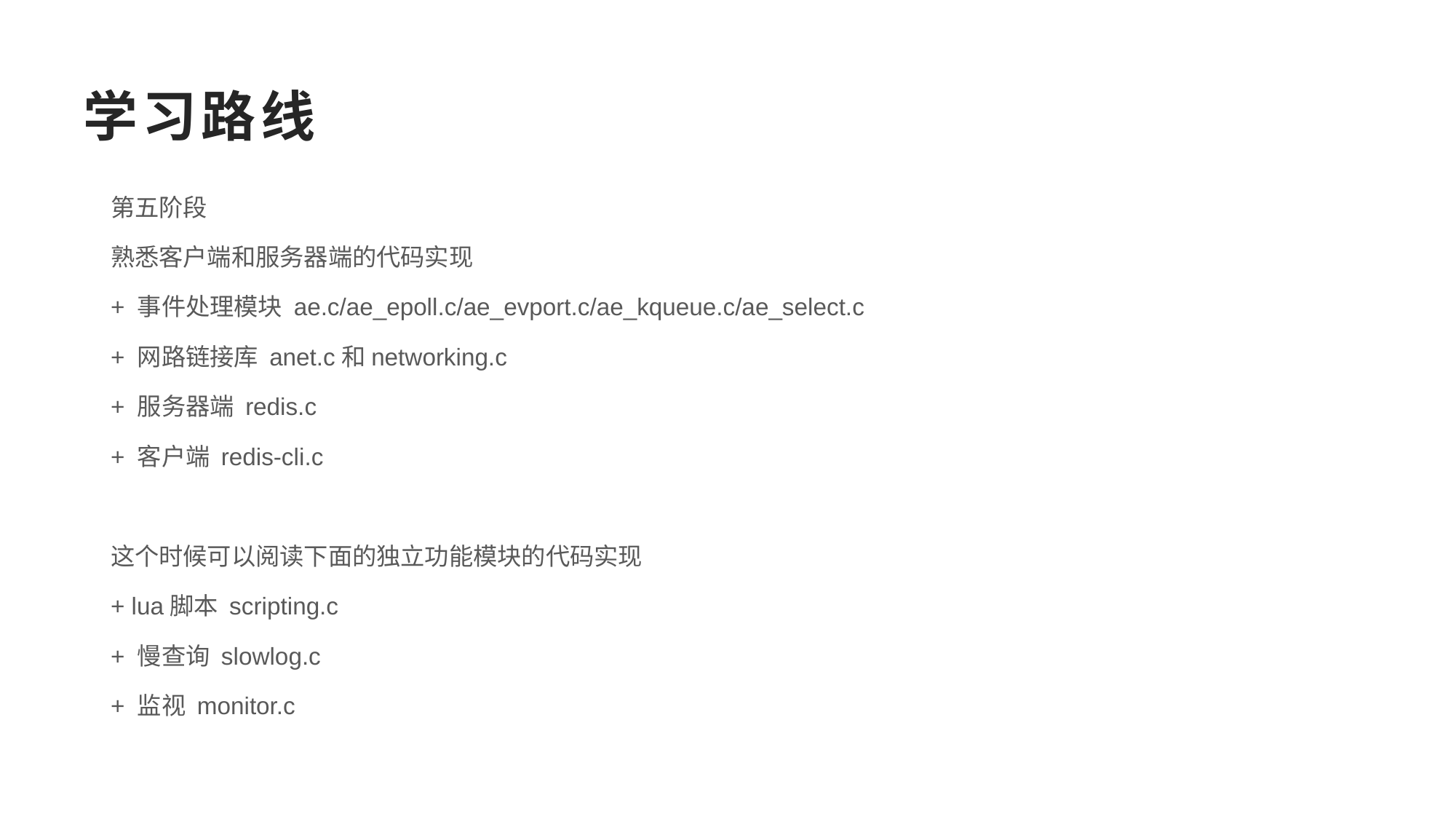

学习路线
第五阶段
熟悉客户端和服务器端的代码实现
+ 事件处理模块 ae.c/ae_epoll.c/ae_evport.c/ae_kqueue.c/ae_select.c
+ 网路链接库 anet.c和networking.c
+ 服务器端 redis.c
+ 客户端 redis-cli.c

这个时候可以阅读下面的独立功能模块的代码实现
+ lua脚本 scripting.c
+ 慢查询 slowlog.c
+ 监视 monitor.c